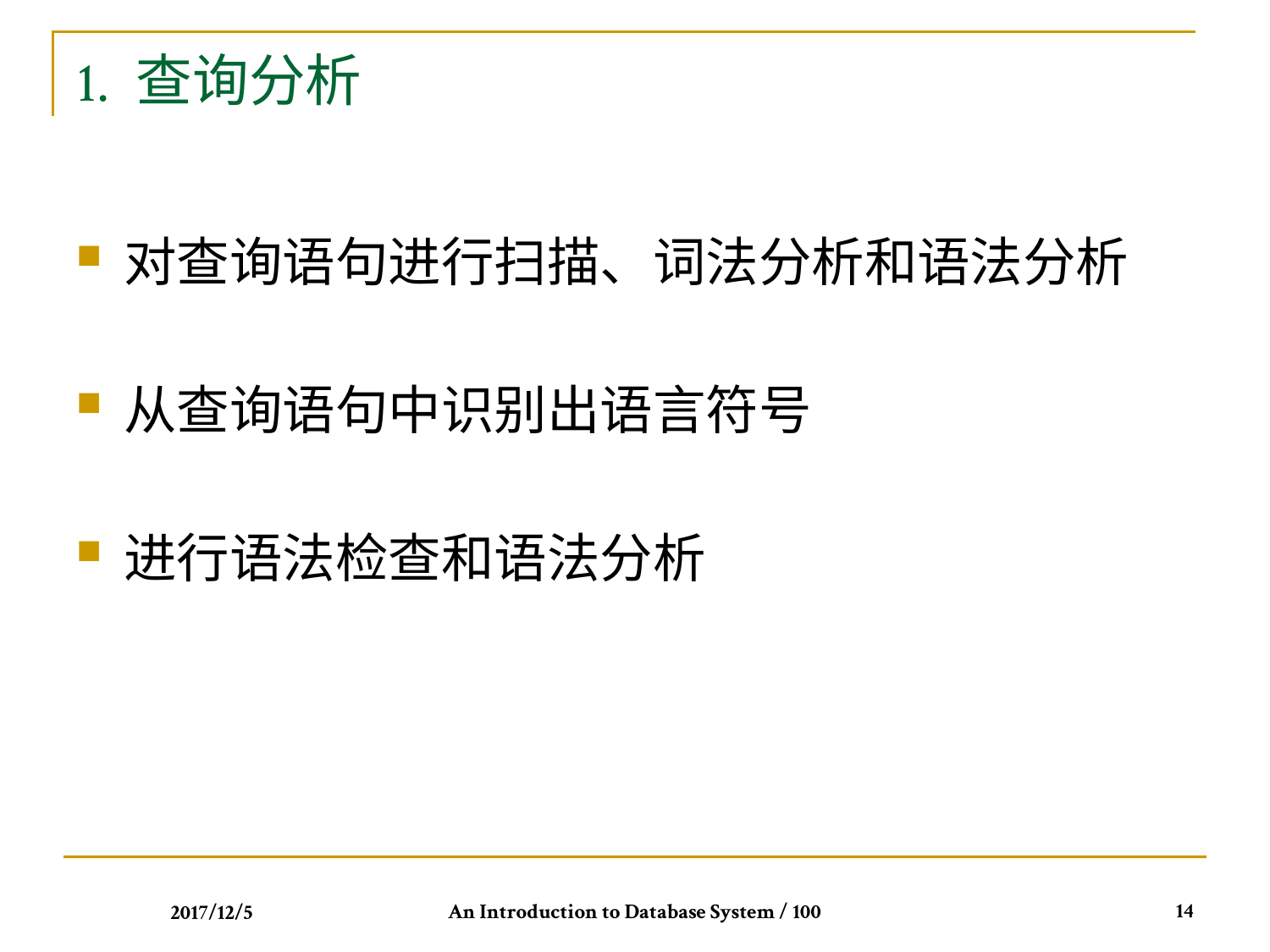

# 1. 查询分析
对查询语句进行扫描、词法分析和语法分析

从查询语句中识别出语言符号

进行语法检查和语法分析
2017/12/5
14
An Introduction to Database System / 100